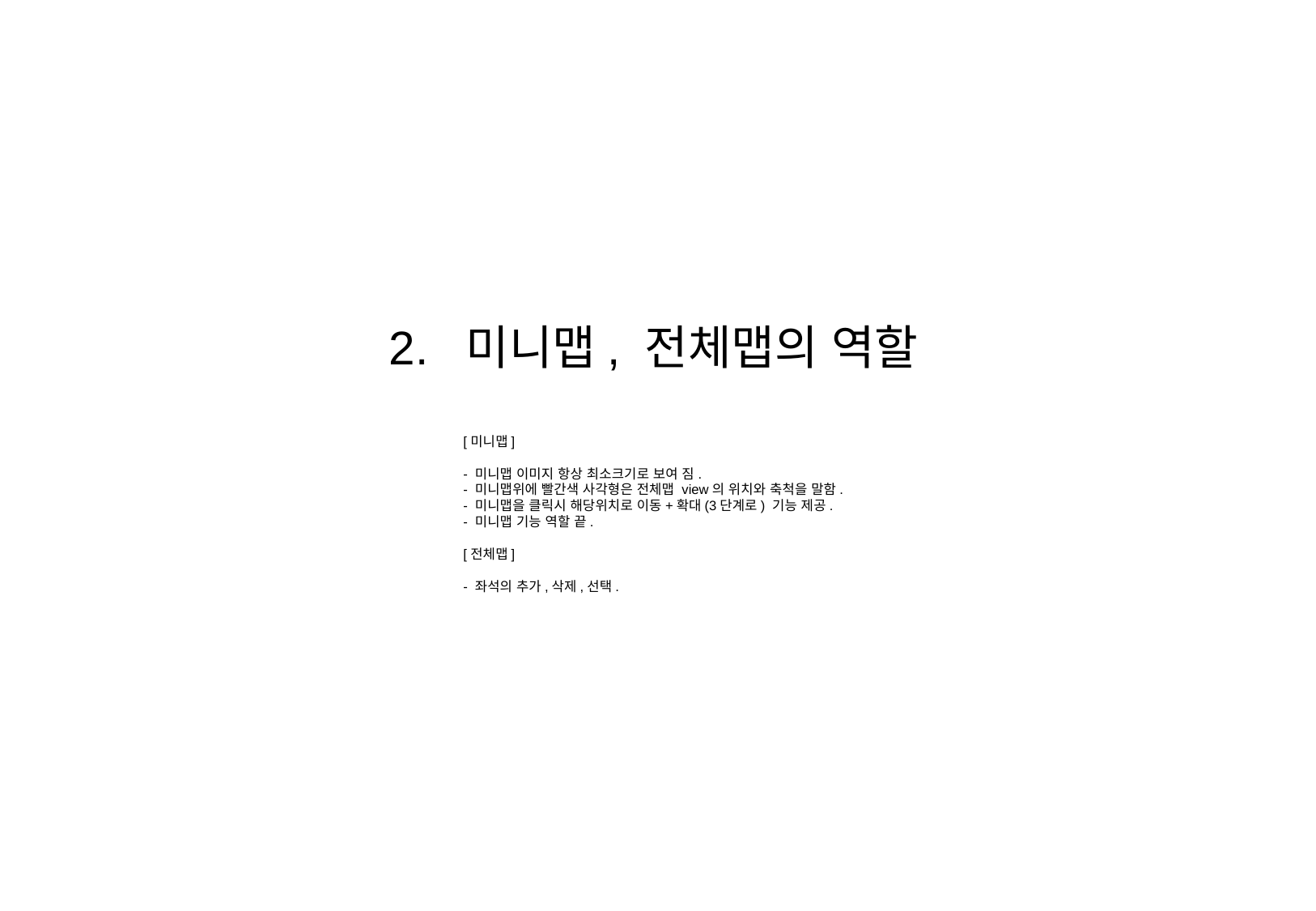

2.  미니맵, 전체맵의 역할
[미니맵]

- 미니맵 이미지 항상 최소크기로 보여 짐.
- 미니맵위에 빨간색 사각형은 전체맵 view의 위치와 축척을 말함.
- 미니맵을 클릭시 해당위치로 이동+확대(3단계로) 기능 제공.
- 미니맵 기능 역할 끝.

[전체맵]

- 좌석의 추가,삭제,선택.